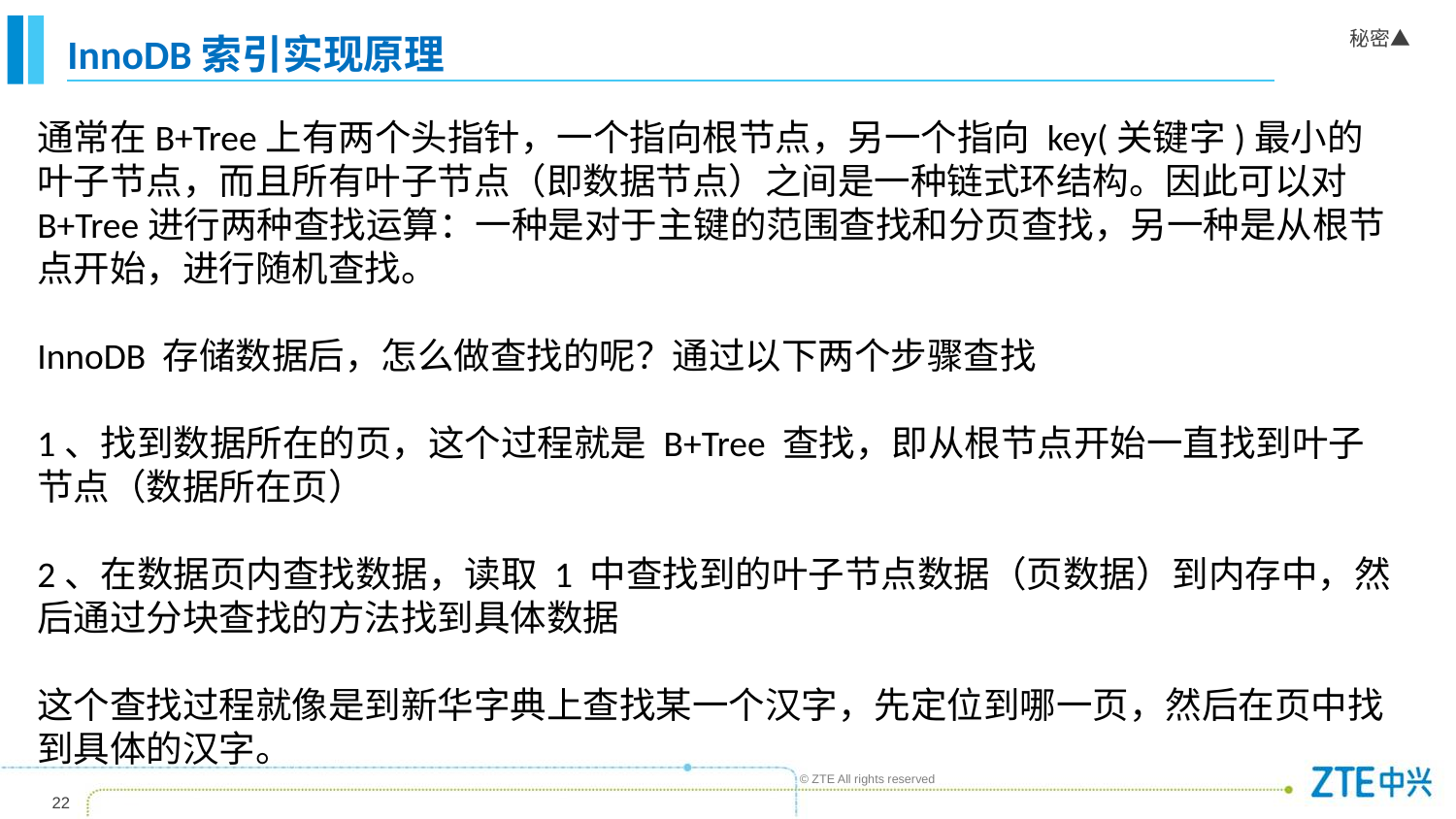

# InnoDB索引实现原理
通常在B+Tree上有两个头指针，一个指向根节点，另一个指向 key(关键字)最小的叶子节点，而且所有叶子节点（即数据节点）之间是一种链式环结构。因此可以对B+Tree进行两种查找运算：一种是对于主键的范围查找和分页查找，另一种是从根节点开始，进行随机查找。

InnoDB 存储数据后，怎么做查找的呢？通过以下两个步骤查找

1、找到数据所在的页，这个过程就是 B+Tree 查找，即从根节点开始一直找到叶子节点（数据所在页）

2、在数据页内查找数据，读取 1 中查找到的叶子节点数据（页数据）到内存中，然后通过分块查找的方法找到具体数据

这个查找过程就像是到新华字典上查找某一个汉字，先定位到哪一页，然后在页中找到具体的汉字。